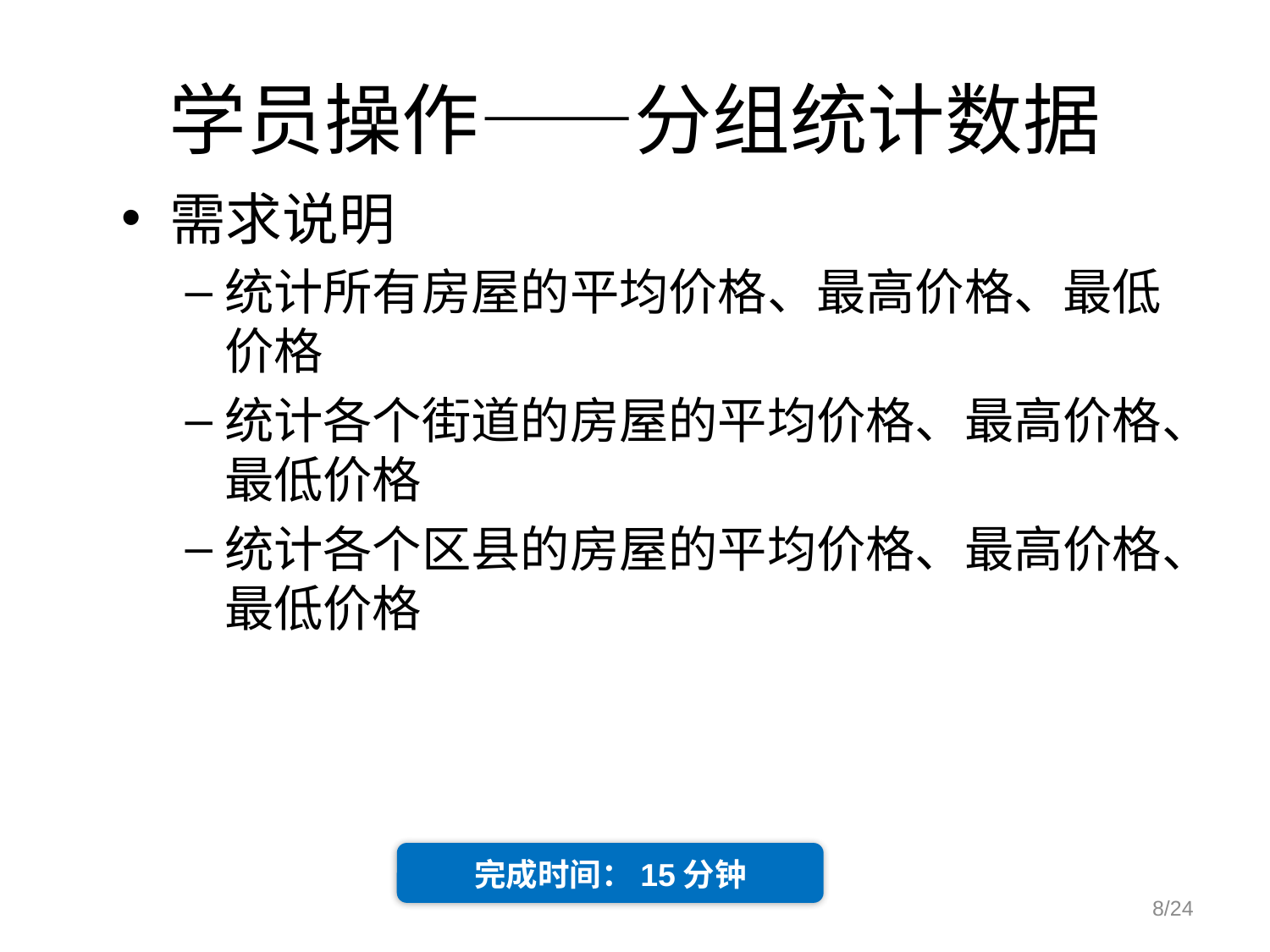

# 学员操作——分组统计数据
需求说明
统计所有房屋的平均价格、最高价格、最低价格
统计各个街道的房屋的平均价格、最高价格、最低价格
统计各个区县的房屋的平均价格、最高价格、最低价格

完成时间：15分钟
8/24